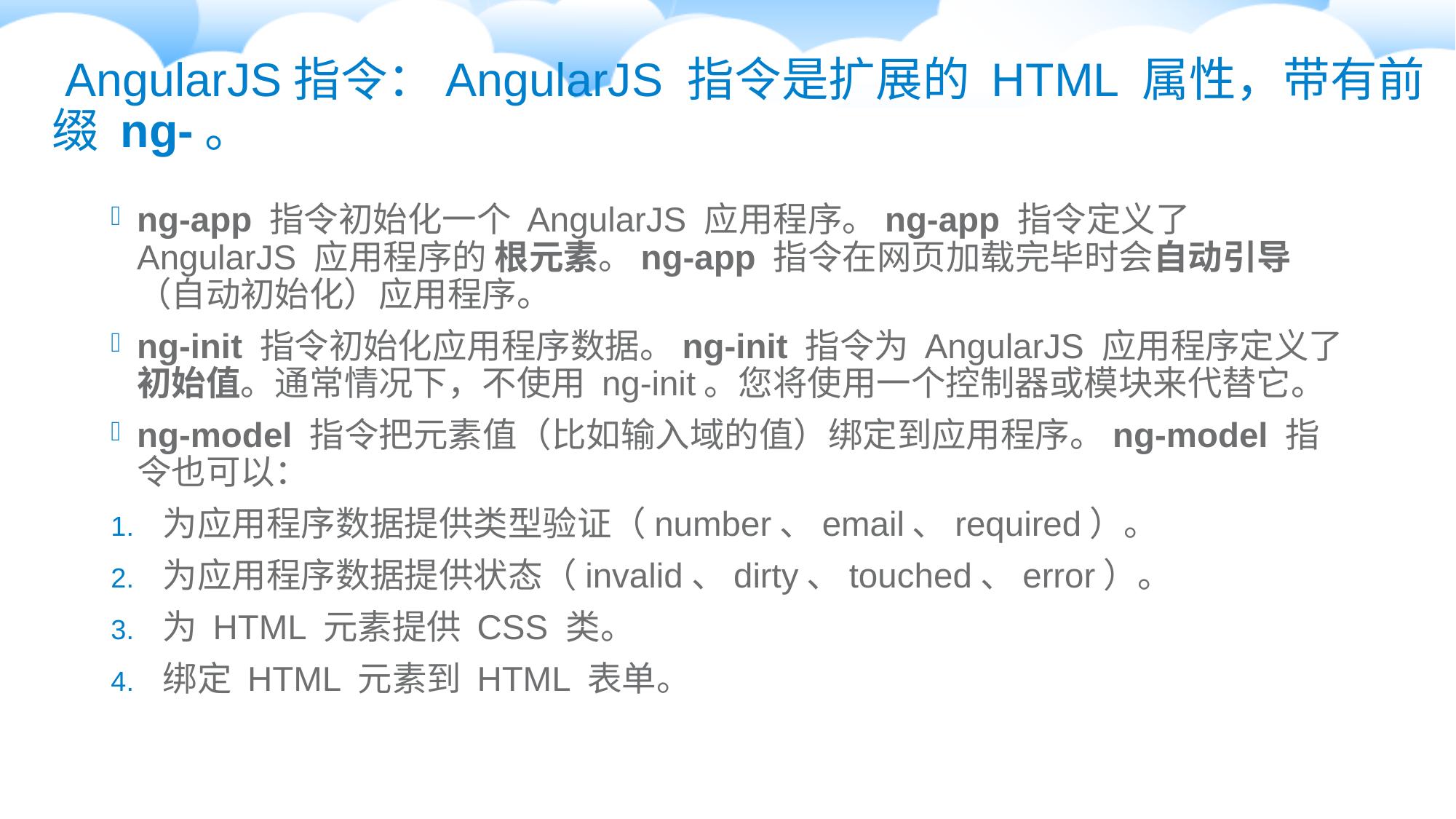

# AngularJS指令：AngularJS 指令是扩展的 HTML 属性，带有前缀 ng-。
ng-app 指令初始化一个 AngularJS 应用程序。ng-app 指令定义了 AngularJS 应用程序的 根元素。ng-app 指令在网页加载完毕时会自动引导（自动初始化）应用程序。
ng-init 指令初始化应用程序数据。ng-init 指令为 AngularJS 应用程序定义了 初始值。通常情况下，不使用 ng-init。您将使用一个控制器或模块来代替它。
ng-model 指令把元素值（比如输入域的值）绑定到应用程序。ng-model 指令也可以：
为应用程序数据提供类型验证（number、email、required）。
为应用程序数据提供状态（invalid、dirty、touched、error）。
为 HTML 元素提供 CSS 类。
绑定 HTML 元素到 HTML 表单。